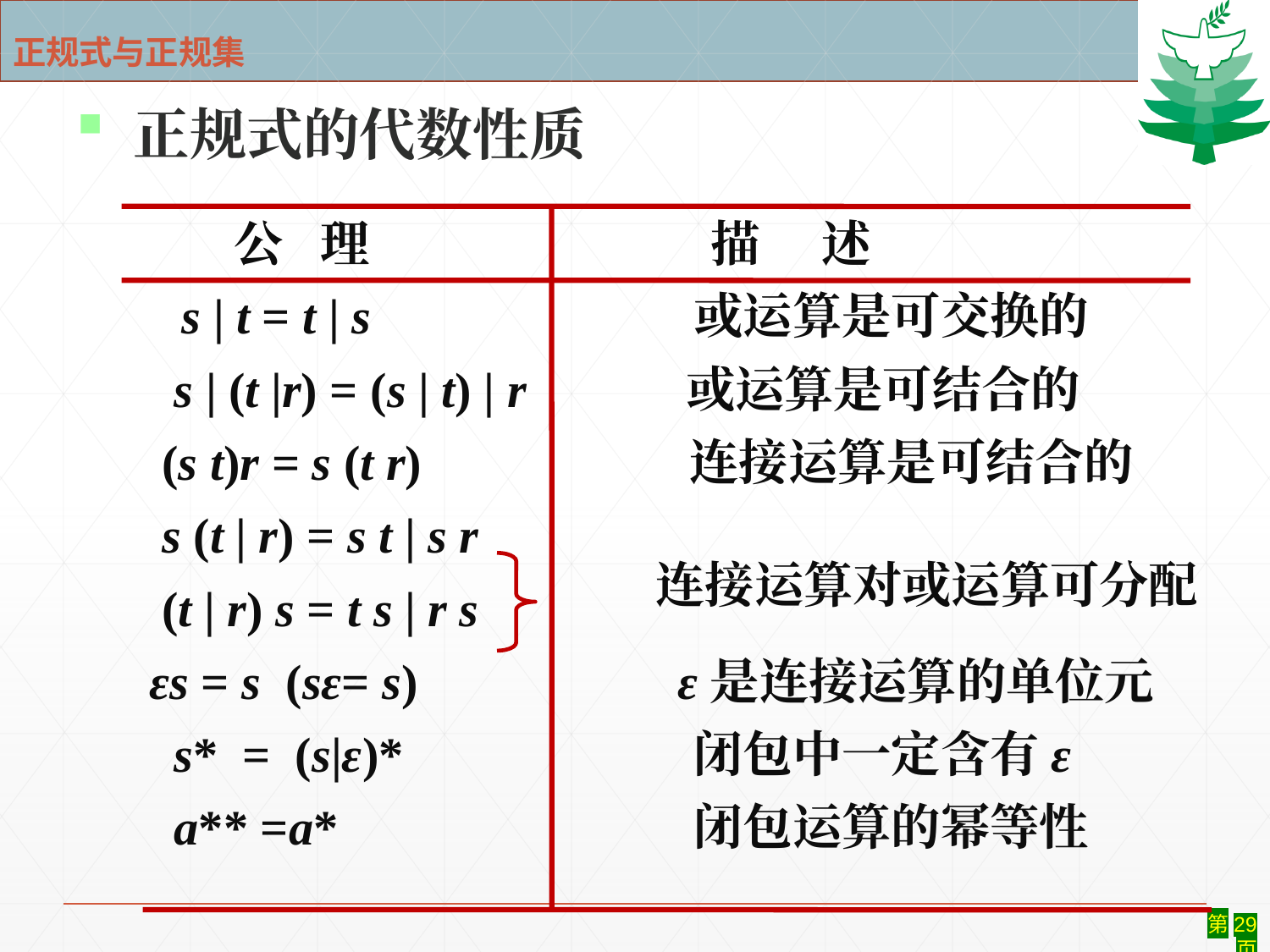

# 正规式与正规集
 正规式的代数性质

	  公   理	    		描     述
          s | t = t | s		        或运算是可交换的
        s | (t |r) = (s | t) | r            或运算是可结合的
       (s t)r = s (t r)  	                  连接运算是可结合的
       s (t | r) = s t | s r
       (t | r) s = t s | r s
      εs = s  (sε= s)	                  ε是连接运算的单位元
        s*  =  (s|ε)*		        闭包中一定含有ε
        a** =a*		        闭包运算的幂等性

连接运算对或运算可分配